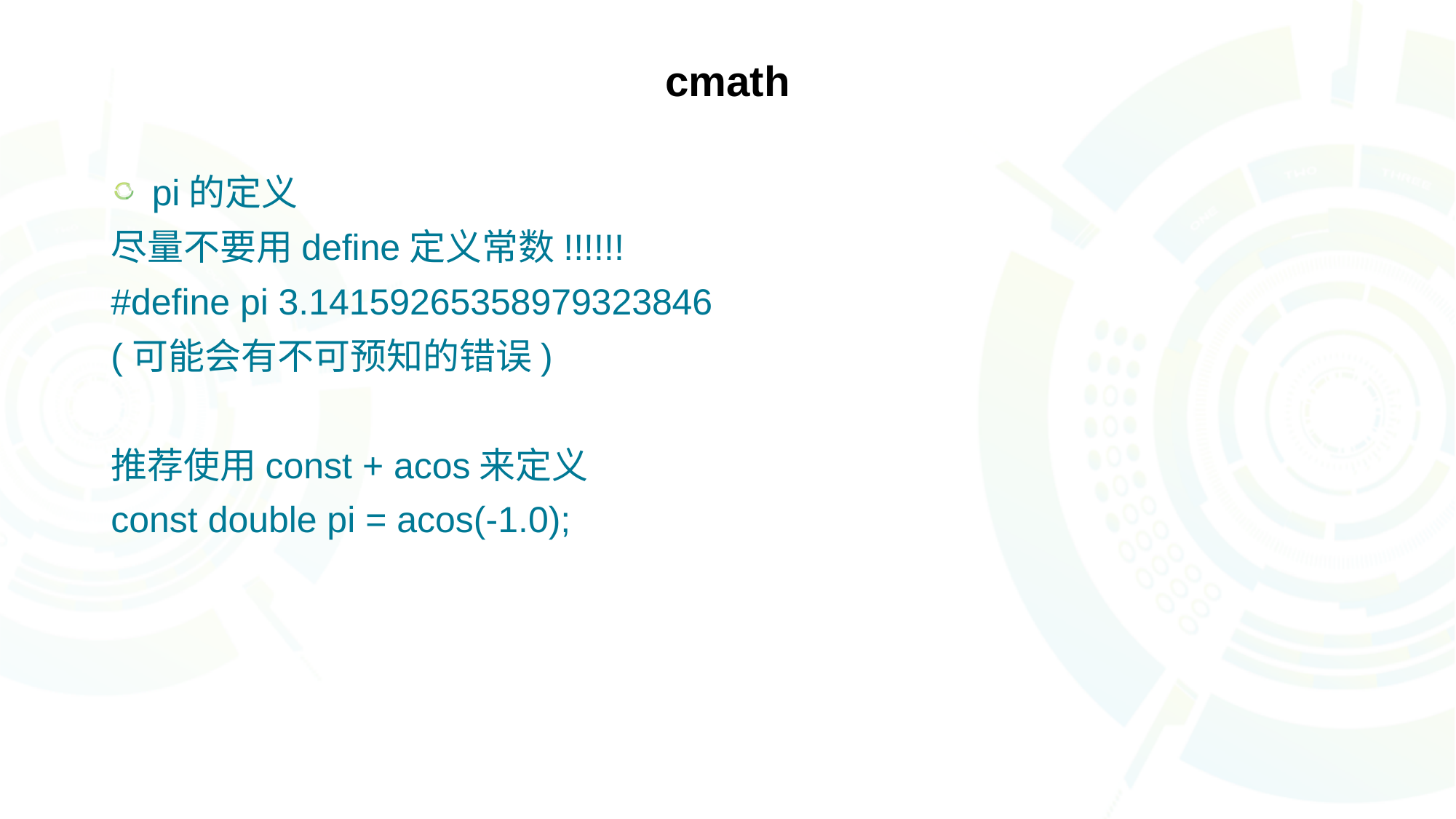

# cmath
pi的定义
尽量不要用define定义常数!!!!!!
#define pi 3.14159265358979323846
(可能会有不可预知的错误)

推荐使用const + acos来定义
const double pi = acos(-1.0);